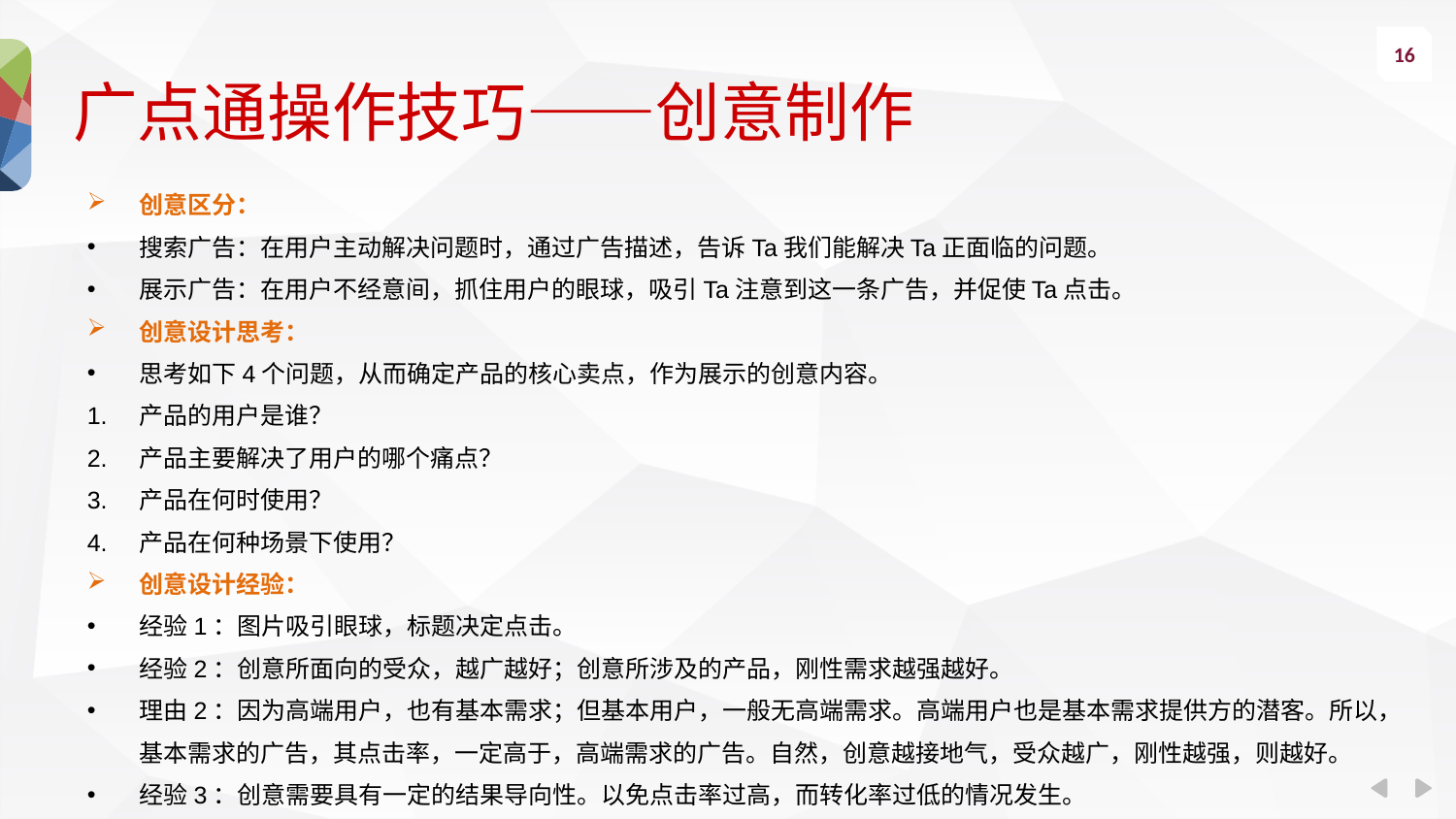

广点通操作技巧——创意制作
创意区分：
搜索广告：在用户主动解决问题时，通过广告描述，告诉Ta我们能解决Ta正面临的问题。
展示广告：在用户不经意间，抓住用户的眼球，吸引Ta注意到这一条广告，并促使Ta点击。
创意设计思考：
思考如下4个问题，从而确定产品的核心卖点，作为展示的创意内容。
产品的用户是谁？
产品主要解决了用户的哪个痛点？
产品在何时使用？
产品在何种场景下使用？
创意设计经验：
经验1：图片吸引眼球，标题决定点击。
经验2：创意所面向的受众，越广越好；创意所涉及的产品，刚性需求越强越好。
理由2：因为高端用户，也有基本需求；但基本用户，一般无高端需求。高端用户也是基本需求提供方的潜客。所以，基本需求的广告，其点击率，一定高于，高端需求的广告。自然，创意越接地气，受众越广，刚性越强，则越好。
经验3：创意需要具有一定的结果导向性。以免点击率过高，而转化率过低的情况发生。